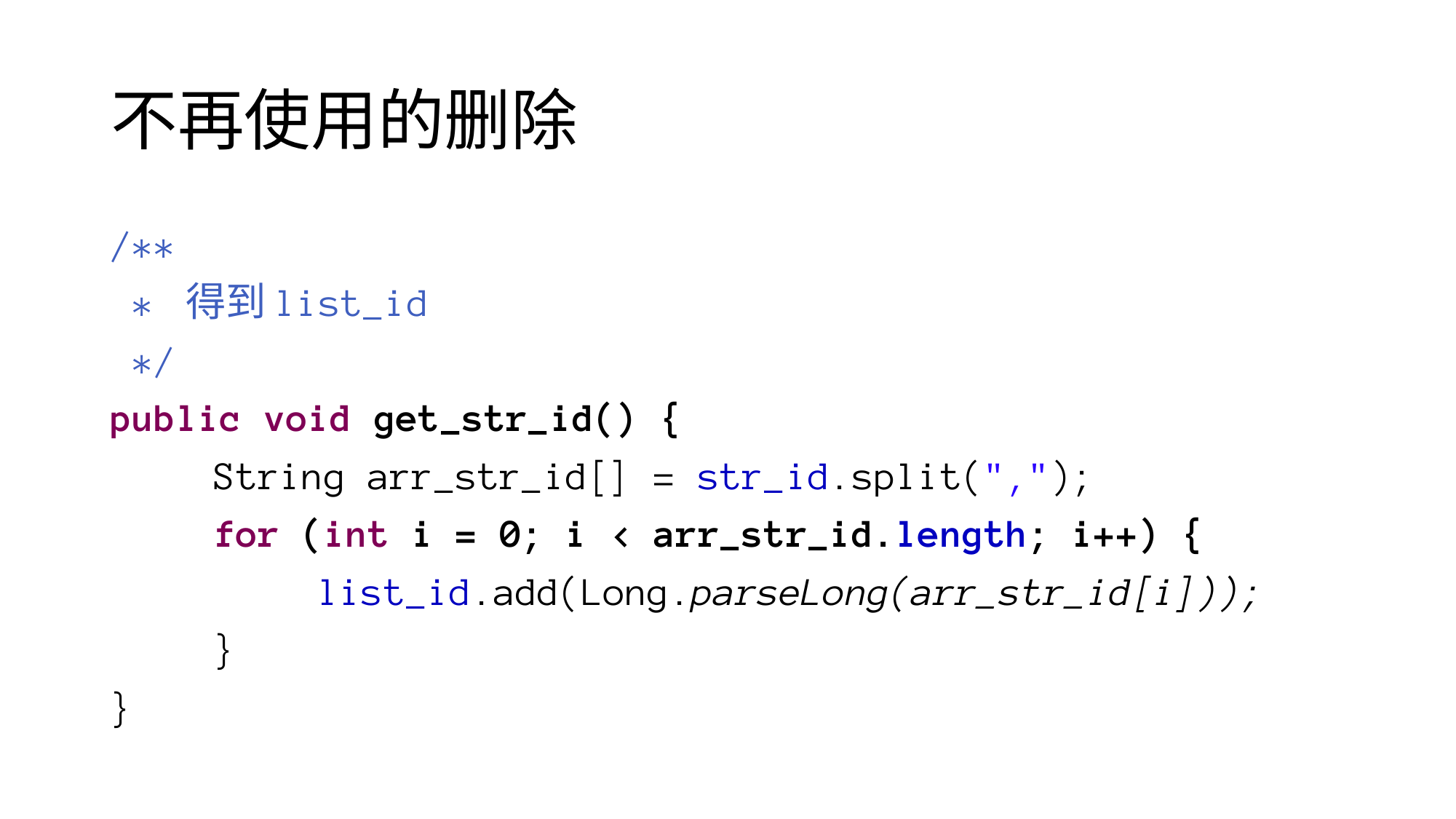

# 不再使用的删除
/**
 * 得到list_id
 */
public void get_str_id() {
	String arr_str_id[] = str_id.split(",");
	for (int i = 0; i < arr_str_id.length; i++) {
		list_id.add(Long.parseLong(arr_str_id[i]));
	}
}